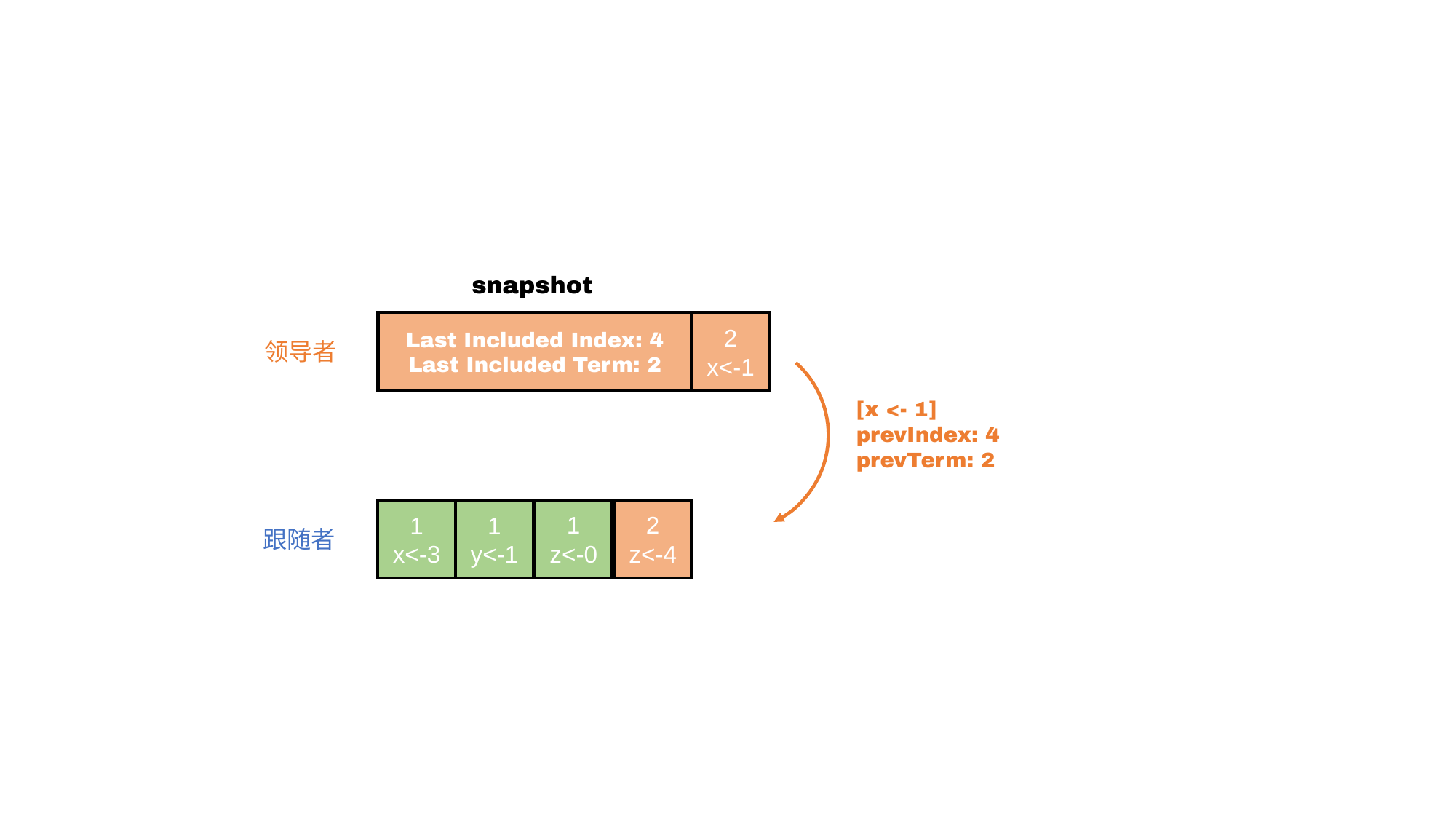

snapshot
Last Included Index: 4
Last Included Term: 2
2
x<-1
领导者

[x <- 1]
prevIndex: 4
prevTerm: 2
1
z<-0
2
z<-4
1
x<-3
1
y<-1
跟随者